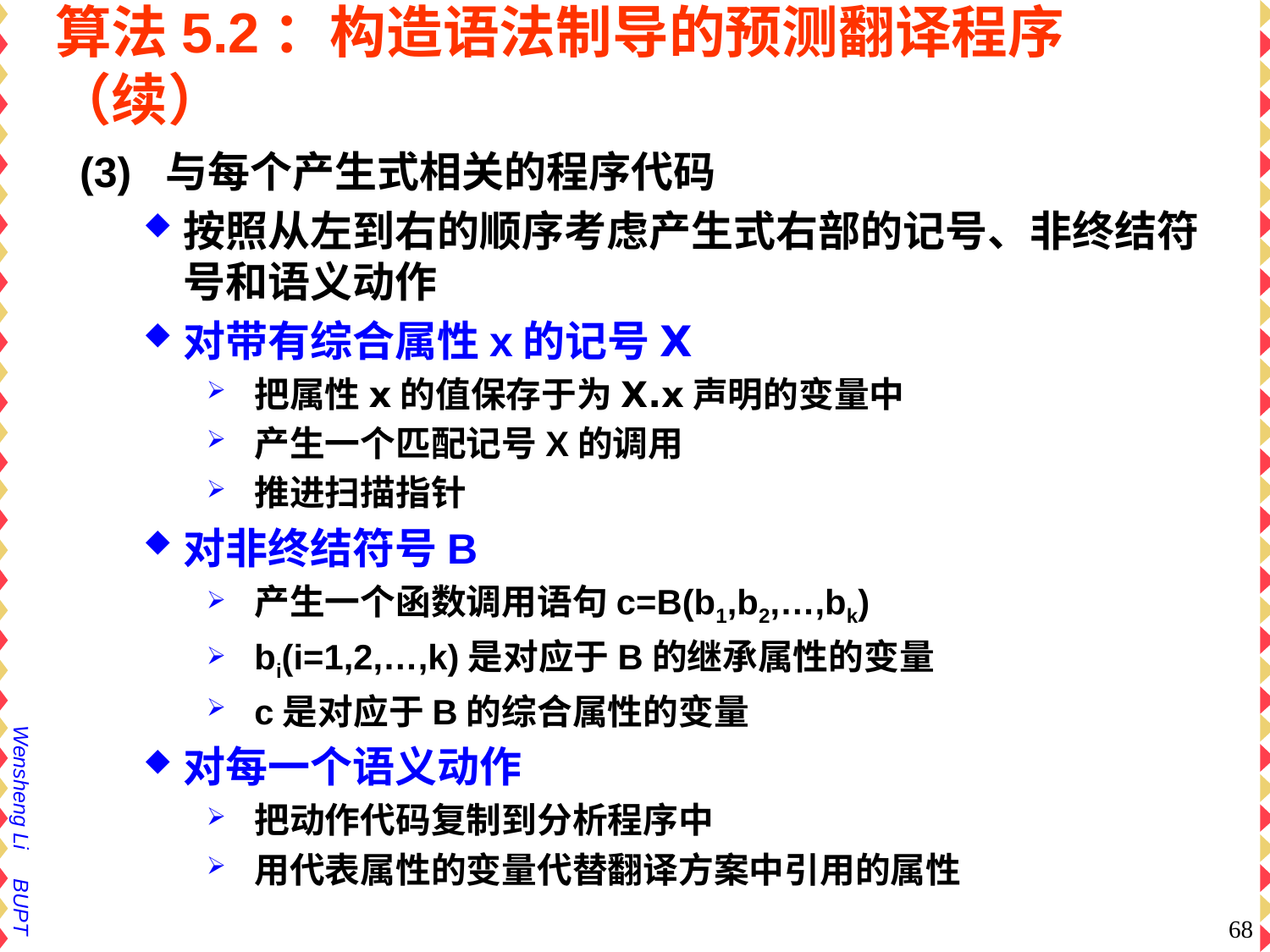

算法5.2：构造语法制导的预测翻译程序（续）
(3)  与每个产生式相关的程序代码
按照从左到右的顺序考虑产生式右部的记号、非终结符号和语义动作
对带有综合属性x的记号X
把属性x的值保存于为X.x声明的变量中
产生一个匹配记号X的调用
推进扫描指针
对非终结符号B
产生一个函数调用语句c=B(b1,b2,…,bk)
bi(i=1,2,…,k)是对应于B的继承属性的变量
c是对应于B的综合属性的变量
对每一个语义动作
把动作代码复制到分析程序中
用代表属性的变量代替翻译方案中引用的属性
68